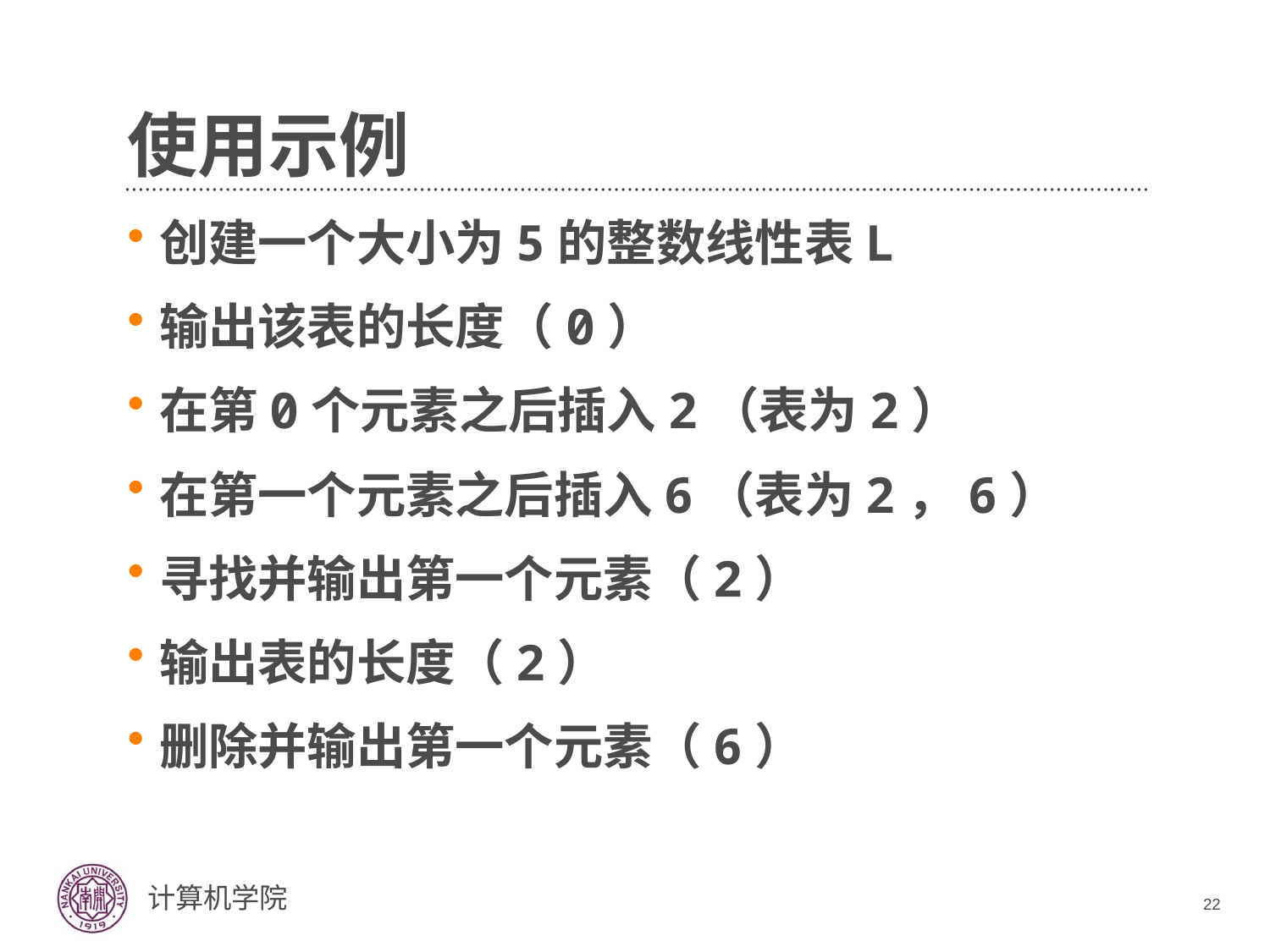

# 使用示例
创建一个大小为5的整数线性表L
输出该表的长度（0）
在第0个元素之后插入2（表为2）
在第一个元素之后插入6（表为2，6）
寻找并输出第一个元素（2）
输出表的长度（2）
删除并输出第一个元素（6）
22